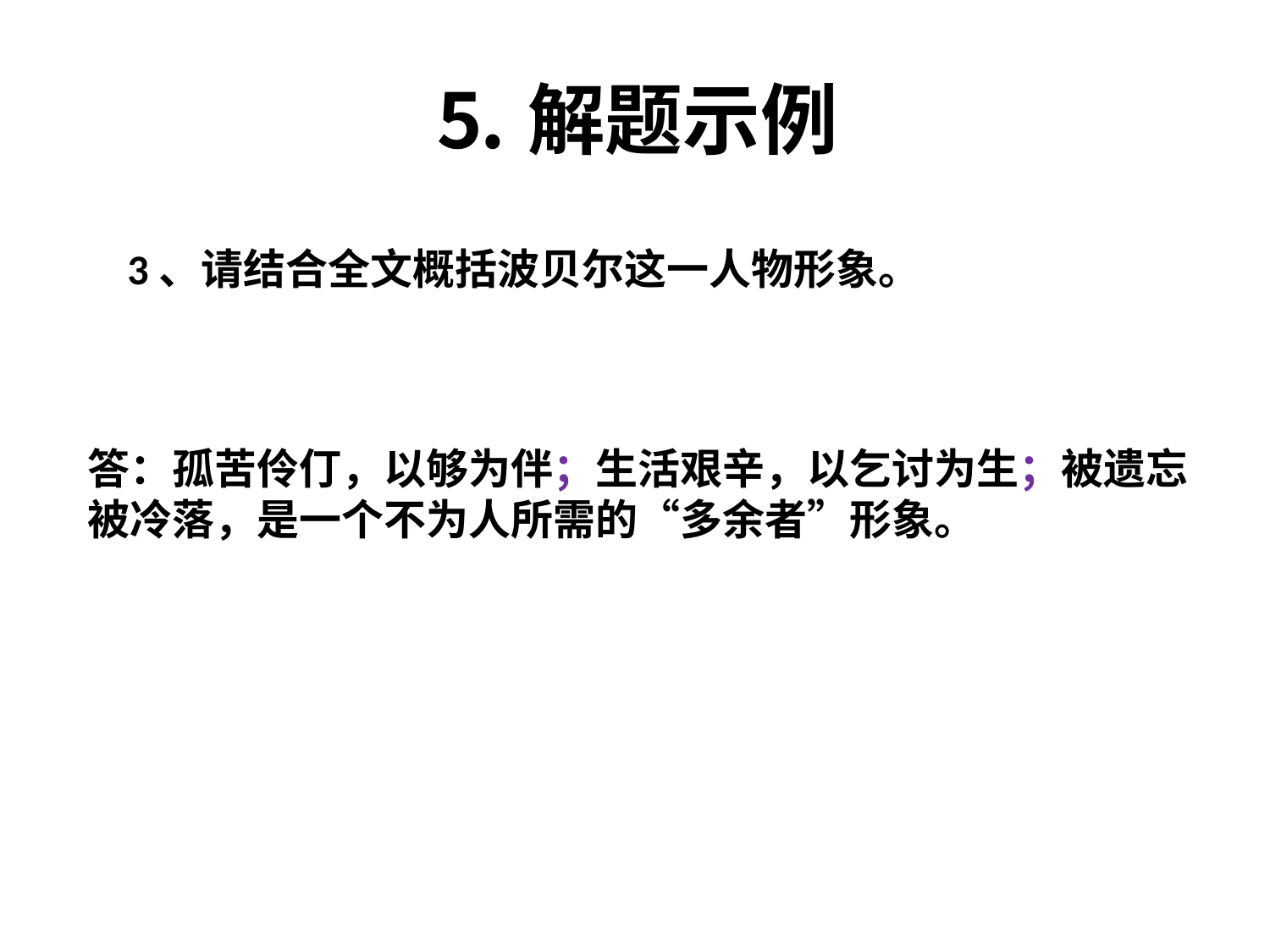

# ⒌解题示例
3、请结合全文概括波贝尔这一人物形象。
答：孤苦伶仃，以够为伴；生活艰辛，以乞讨为生；被遗忘被冷落，是一个不为人所需的“多余者”形象。